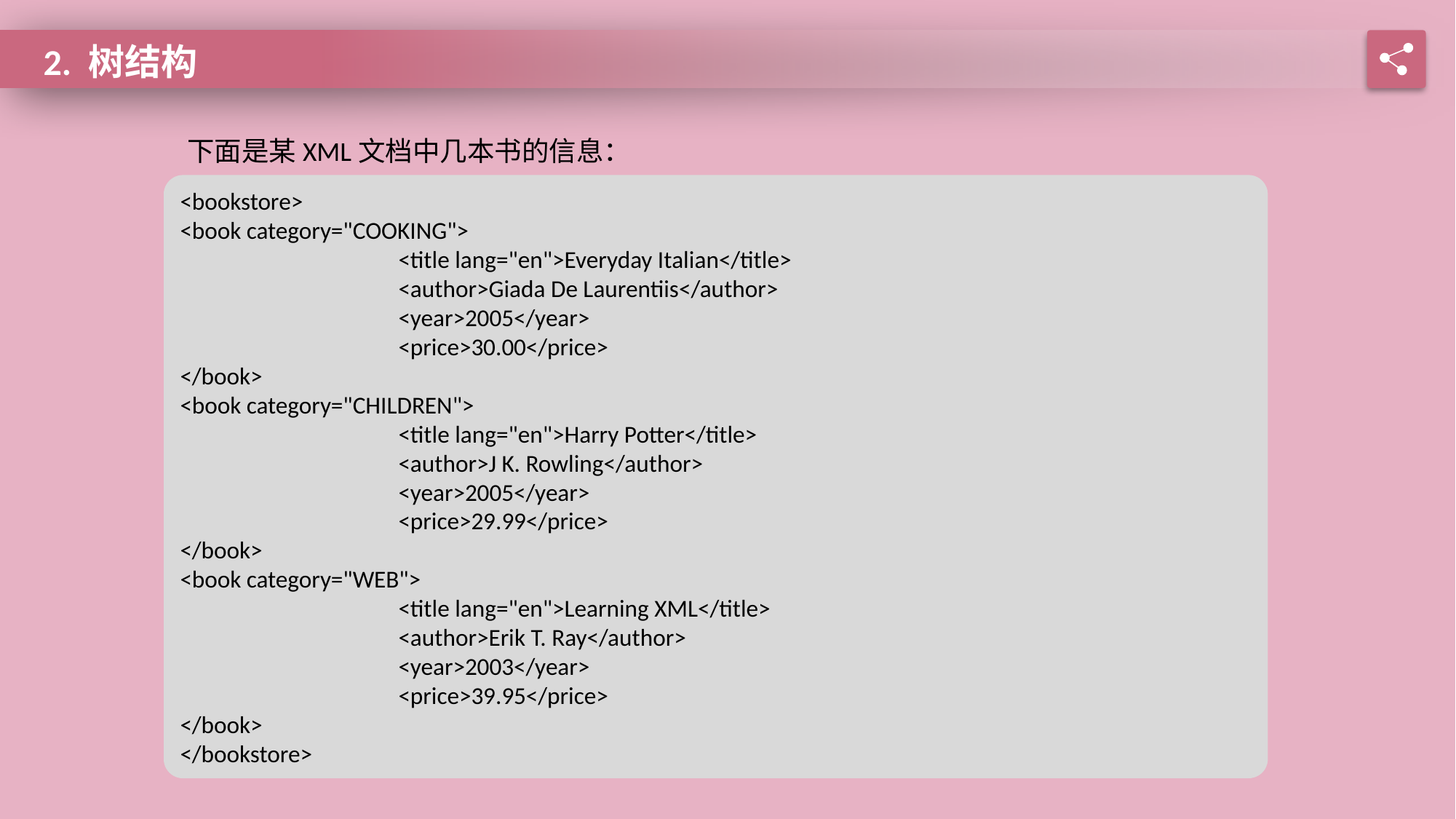

2. 树结构
下面是某XML文档中几本书的信息：
<bookstore>
<book category="COOKING">
  		<title lang="en">Everyday Italian</title>
  		<author>Giada De Laurentiis</author>
  		<year>2005</year>
  		<price>30.00</price>
</book>
<book category="CHILDREN">
  		<title lang="en">Harry Potter</title>
  		<author>J K. Rowling</author>
  		<year>2005</year>
  		<price>29.99</price>
</book>
<book category="WEB">
  		<title lang="en">Learning XML</title>
  		<author>Erik T. Ray</author>
  		<year>2003</year>
  		<price>39.95</price>
</book>
</bookstore>